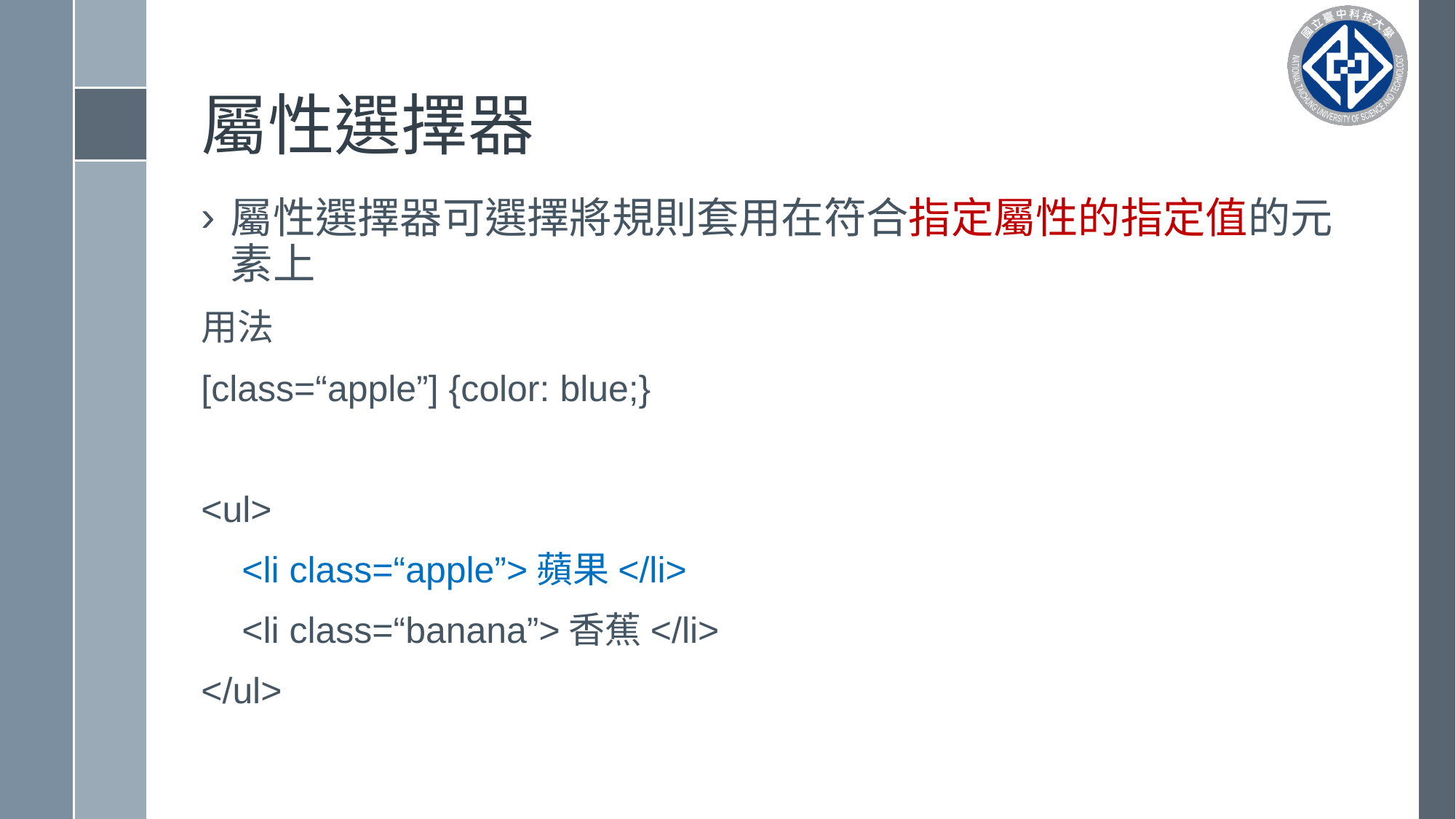

# 屬性選擇器
屬性選擇器可選擇將規則套用在符合指定屬性的指定值的元素上
用法
[class=“apple”] {color: blue;}

<ul>
    <li class=“apple”>蘋果</li>
    <li class=“banana”>香蕉</li>
</ul>